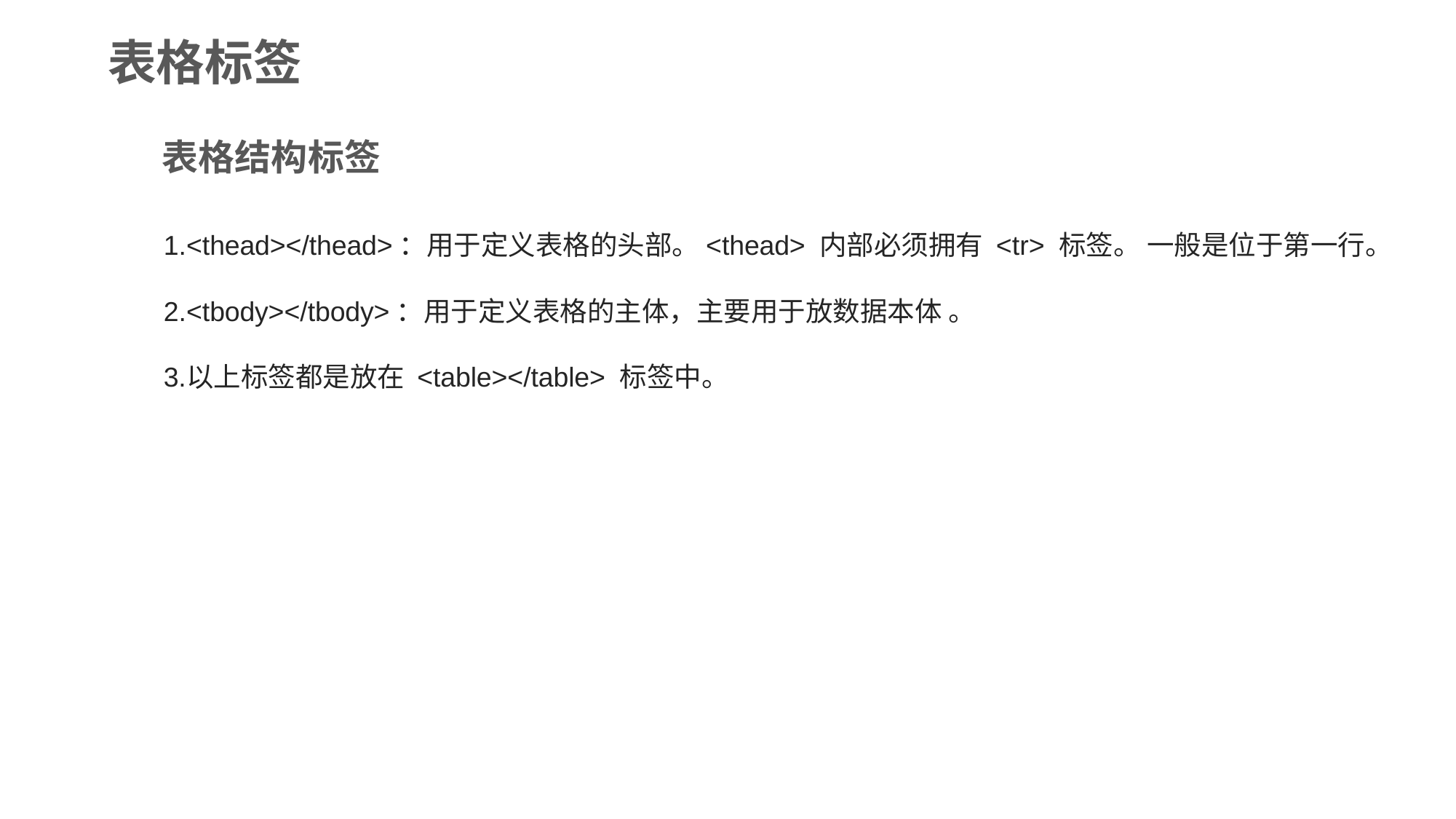

表格标签
表格结构标签
<thead></thead>：用于定义表格的头部。<thead> 内部必须拥有 <tr> 标签。 一般是位于第一行。

<tbody></tbody>：用于定义表格的主体，主要用于放数据本体 。

以上标签都是放在 <table></table> 标签中。